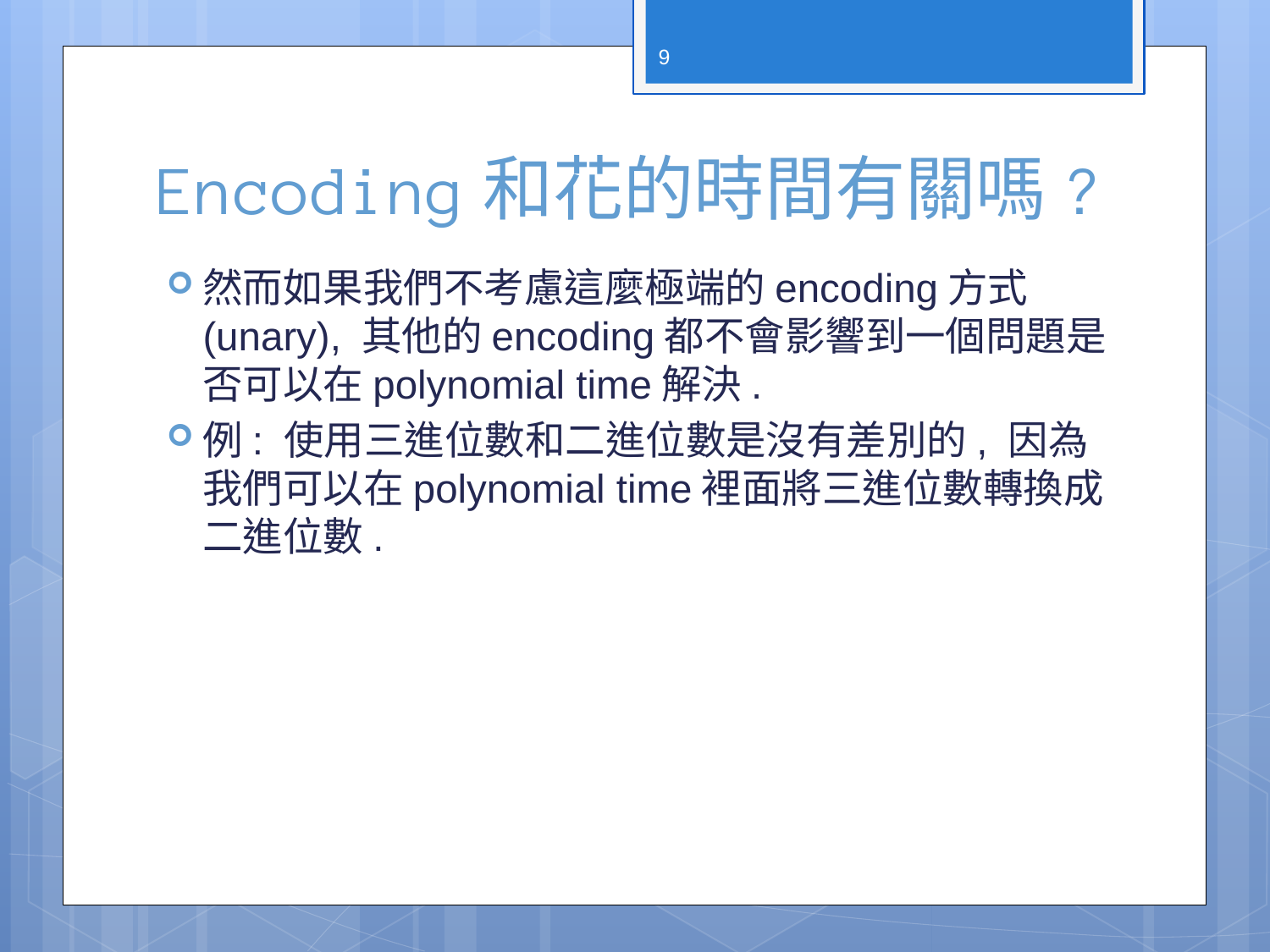

9
# Encoding和花的時間有關嗎?
然而如果我們不考慮這麼極端的encoding方式(unary), 其他的encoding都不會影響到一個問題是否可以在polynomial time解決.
例: 使用三進位數和二進位數是沒有差別的, 因為我們可以在polynomial time裡面將三進位數轉換成二進位數.